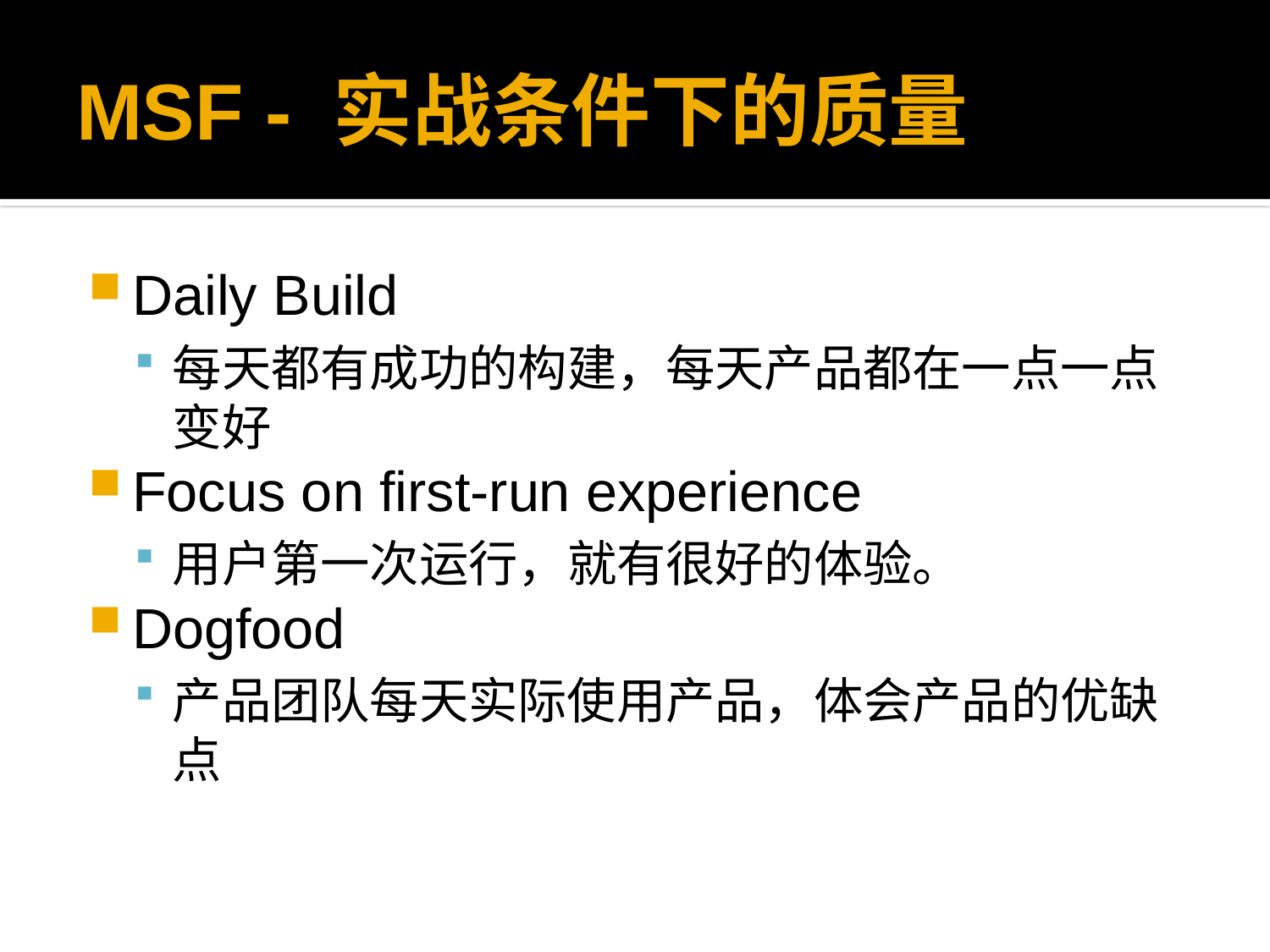

# MSF - 实战条件下的质量
Daily Build
每天都有成功的构建，每天产品都在一点一点变好
Focus on first-run experience
用户第一次运行，就有很好的体验。
Dogfood
产品团队每天实际使用产品，体会产品的优缺点